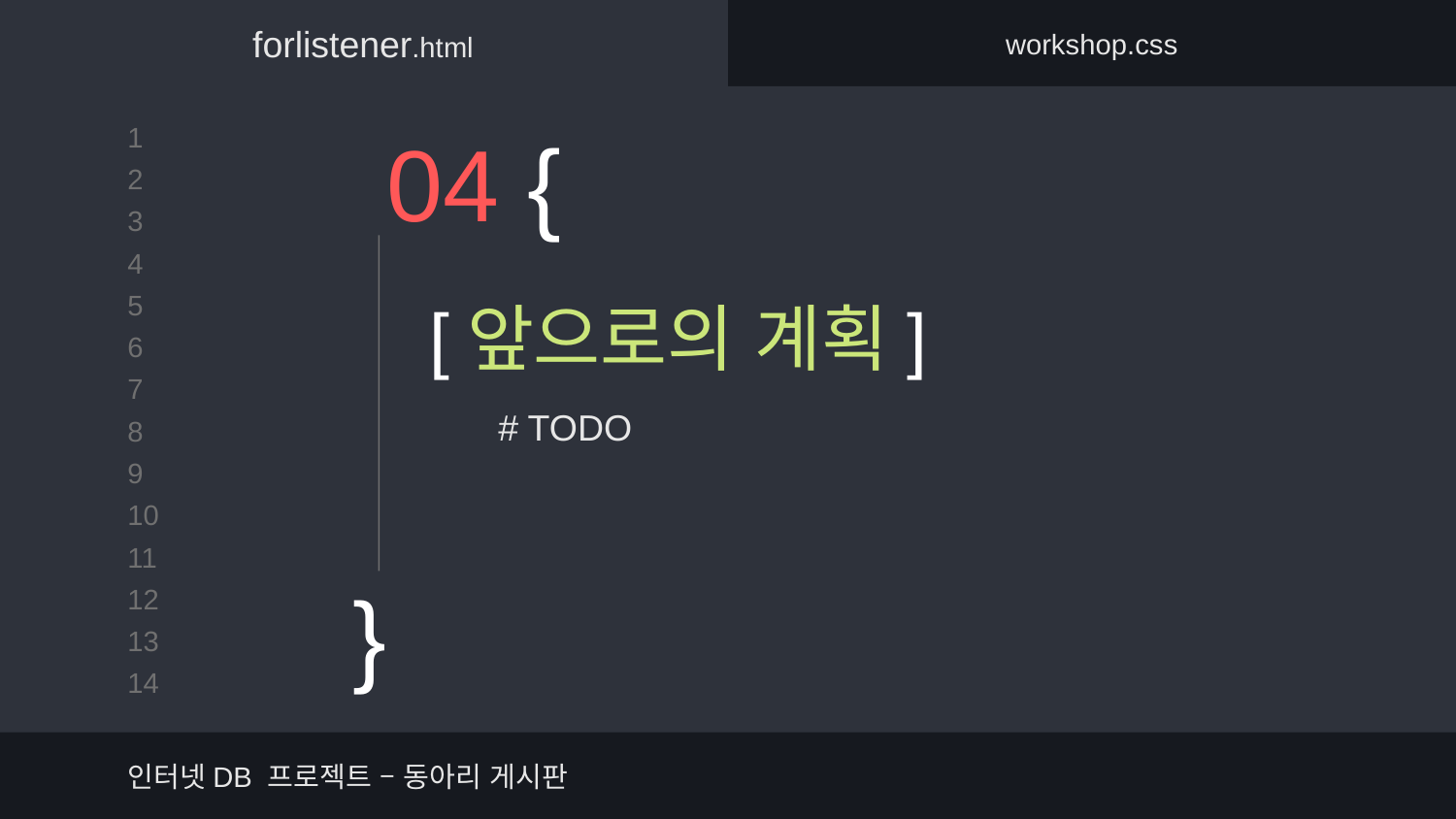

forlistener.html
workshop.css
# 04 {
[앞으로의 계획]
# TODO
}
인터넷DB 프로젝트 – 동아리 게시판